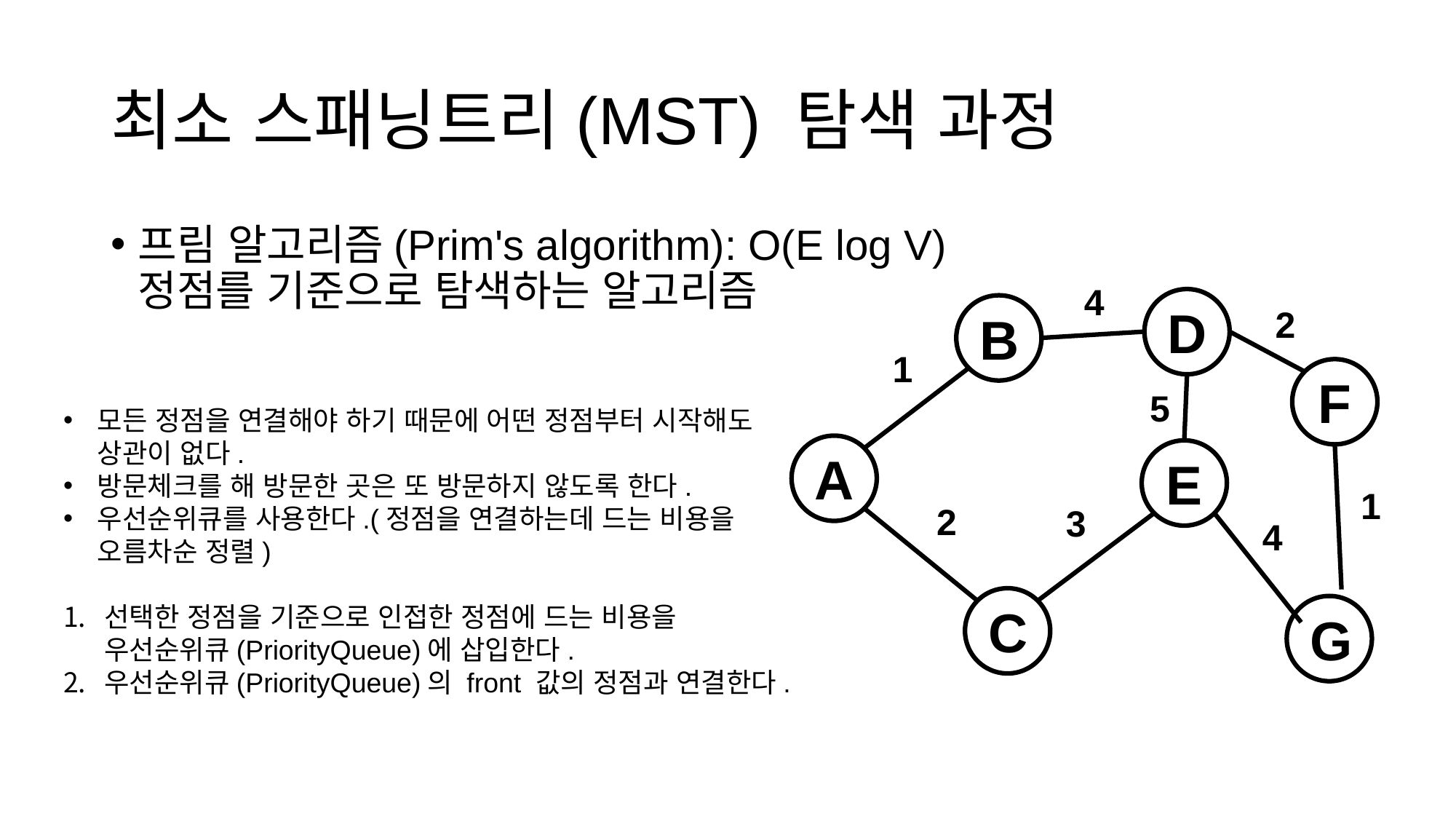

# 최소 스패닝트리(MST) 탐색 과정
프림 알고리즘(Prim's algorithm): O(E log V)
정점를 기준으로 탐색하는 알고리즘

4
D
B
F
A
E
C
G
2
1
5
1
2
3
4
모든 정점을 연결해야 하기 때문에 어떤 정점부터 시작해도 상관이 없다.
방문체크를 해 방문한 곳은 또 방문하지 않도록 한다.
우선순위큐를 사용한다.(정점을 연결하는데 드는 비용을 오름차순 정렬)

선택한 정점을 기준으로 인접한 정점에 드는 비용을
우선순위큐(PriorityQueue)에 삽입한다.
우선순위큐(PriorityQueue)의 front 값의 정점과 연결한다.